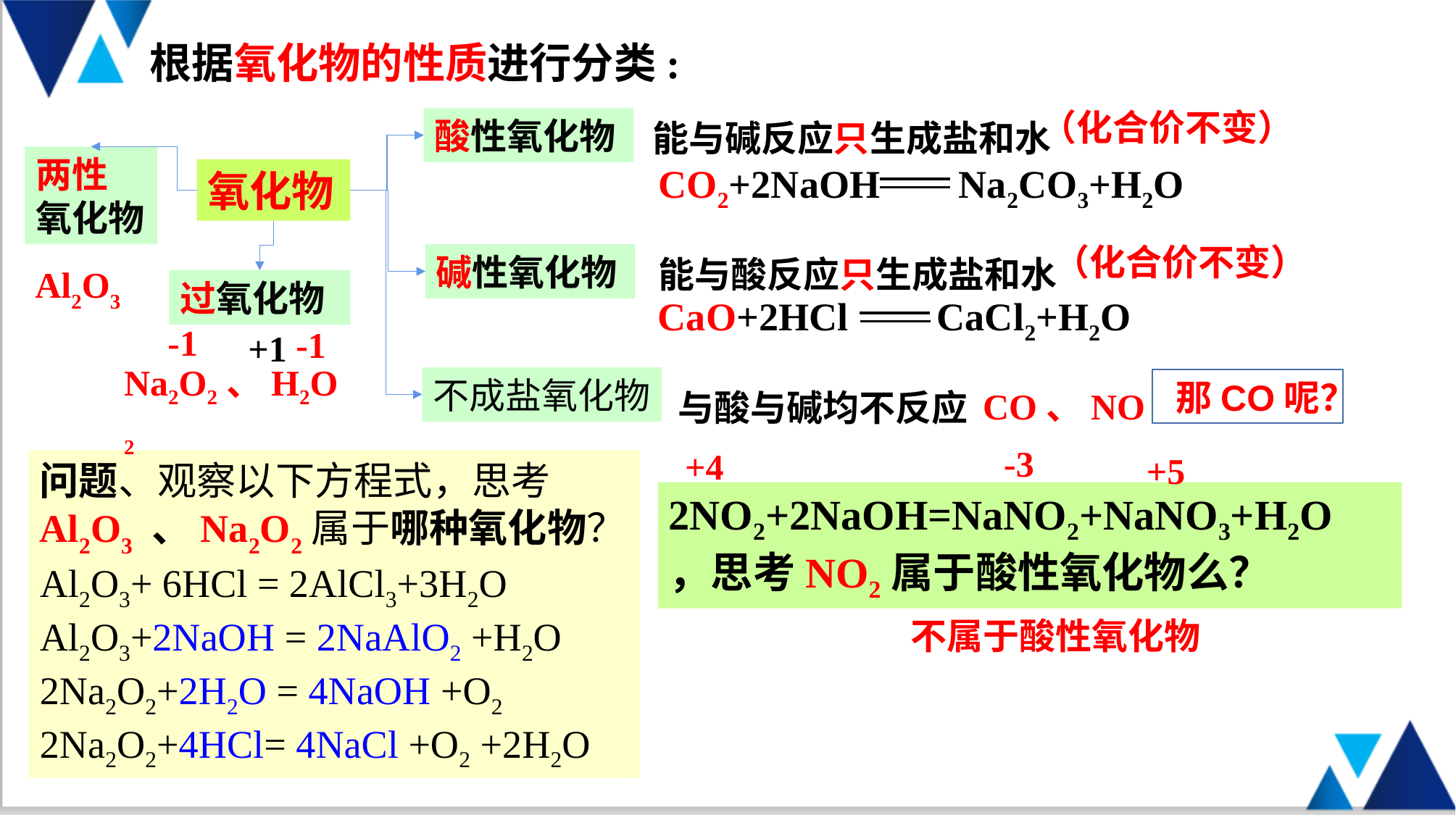

根据氧化物的性质进行分类:
能与碱反应只生成盐和水
（化合价不变）
酸性氧化物
两性
氧化物
CO2+2NaOH        Na2CO3+H2O
氧化物
能与酸反应只生成盐和水
Al2O3
（化合价不变）
碱性氧化物
过氧化物
CaO+2HCl         CaCl2+H2O
-1
-1
+1
Na2O2、H2O2
CO、NO
与酸与碱均不反应
不成盐氧化物
那CO呢？
-3
+4
+5
问题、观察以下方程式，思考Al2O3 、Na2O2属于哪种氧化物？
Al2O3+ 6HCl = 2AlCl3+3H2O
Al2O3+2NaOH = 2NaAlO2 +H2O
2Na2O2+2H2O = 4NaOH +O2
2Na2O2+4HCl= 4NaCl +O2 +2H2O
2NO2+2NaOH=NaNO2+NaNO3+H2O  ，思考NO2属于酸性氧化物么？
不属于酸性氧化物